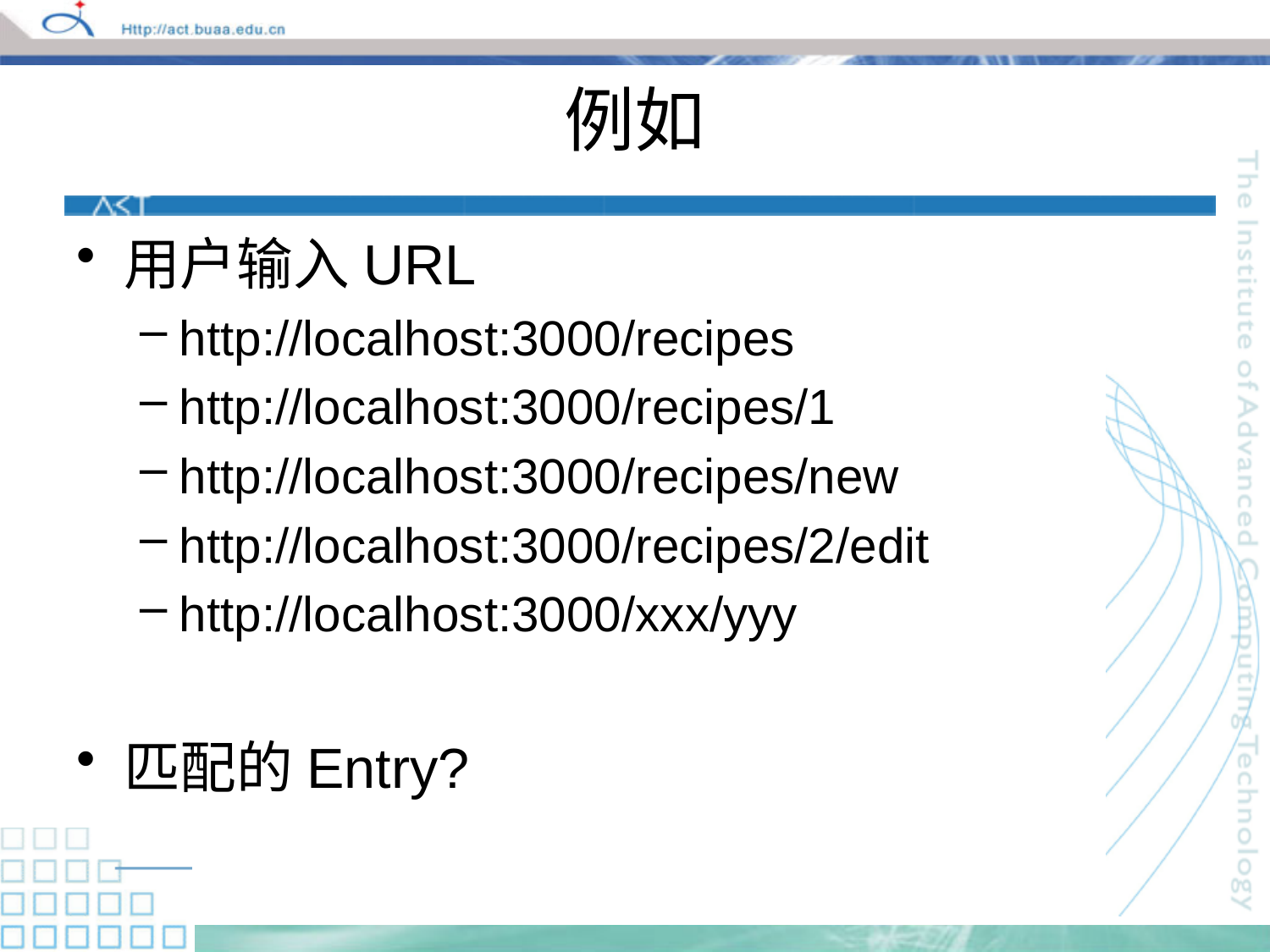

# 例如
用户输入URL
http://localhost:3000/recipes
http://localhost:3000/recipes/1
http://localhost:3000/recipes/new
http://localhost:3000/recipes/2/edit
http://localhost:3000/xxx/yyy

匹配的Entry?